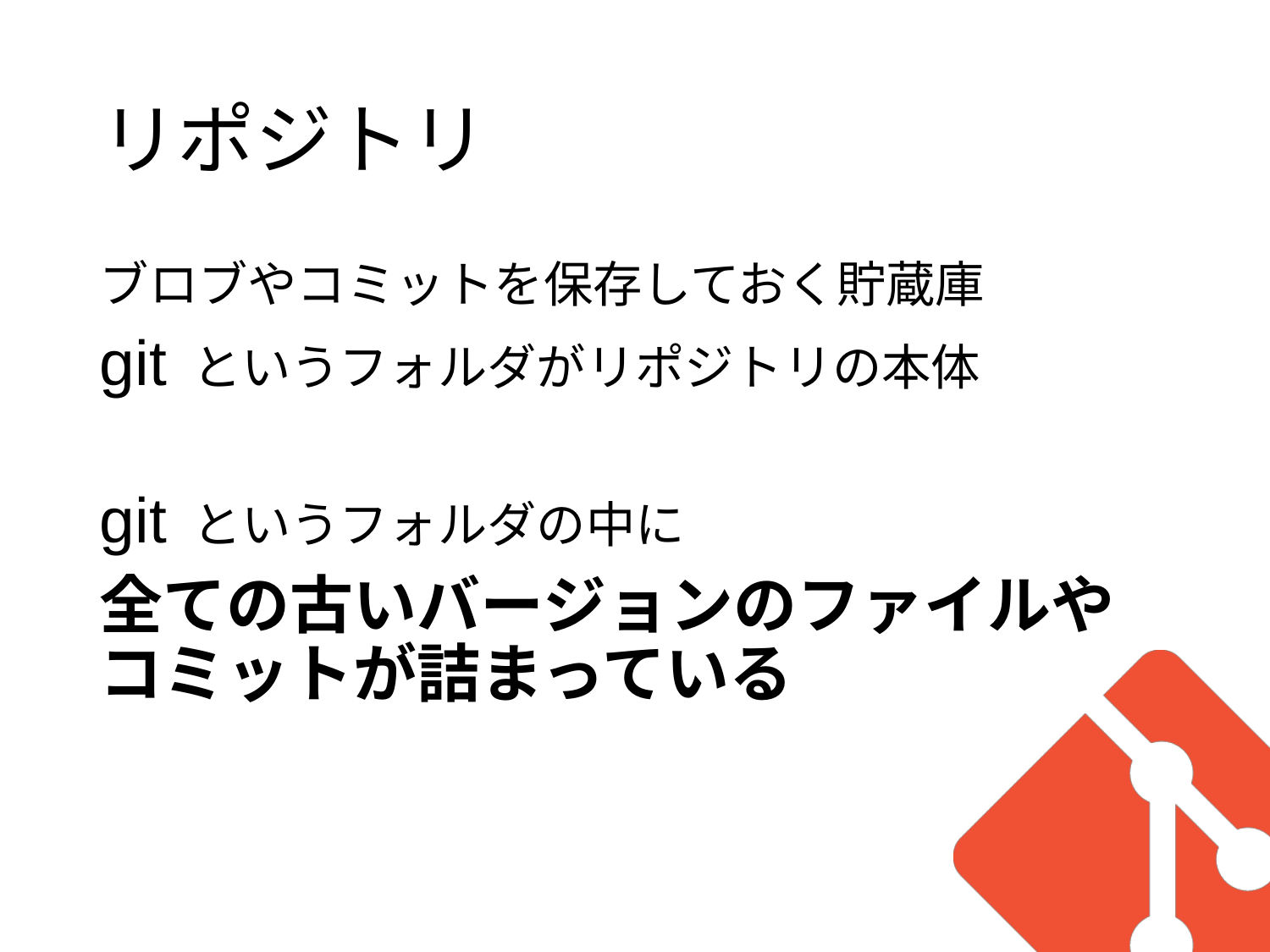

# リポジトリ
ブロブやコミットを保存しておく貯蔵庫
git というフォルダがリポジトリの本体

git というフォルダの中に
全ての古いバージョンのファイルやコミットが詰まっている